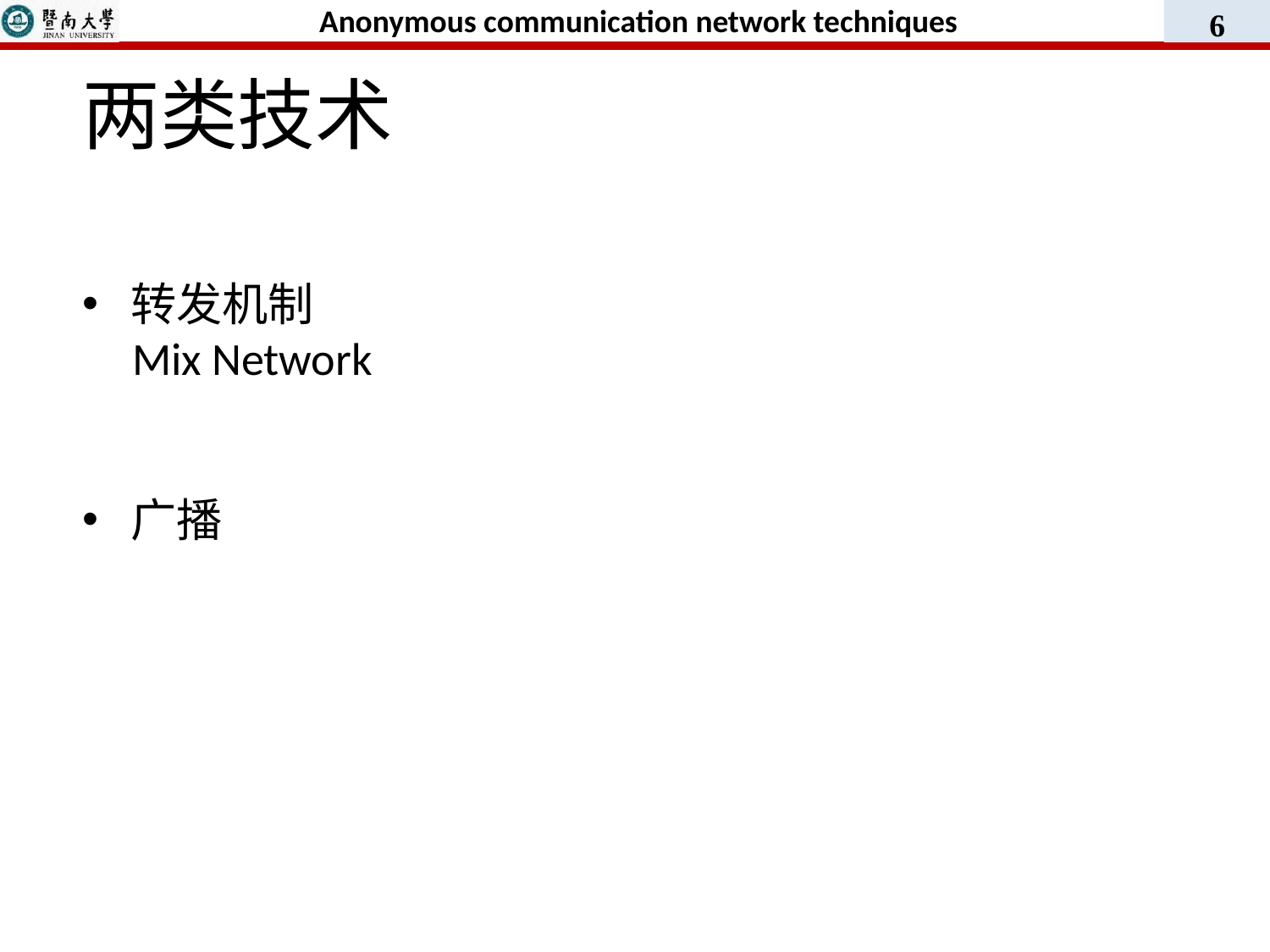

Anonymous communication network techniques
6
两类技术
转发机制
	Mix Network

广播